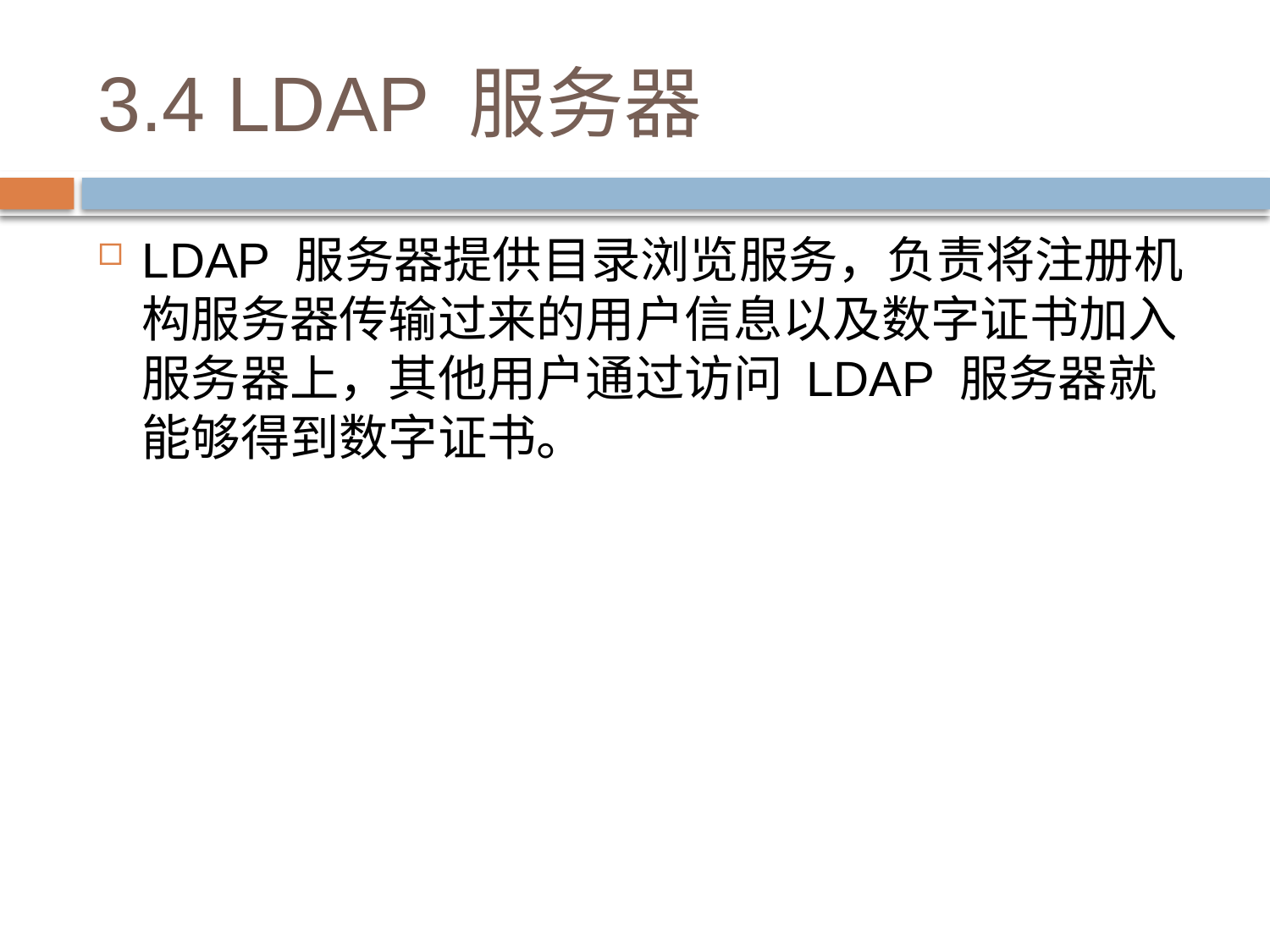

# 3.4 LDAP 服务器
LDAP 服务器提供目录浏览服务，负责将注册机构服务器传输过来的用户信息以及数字证书加入服务器上，其他用户通过访问 LDAP 服务器就能够得到数字证书。